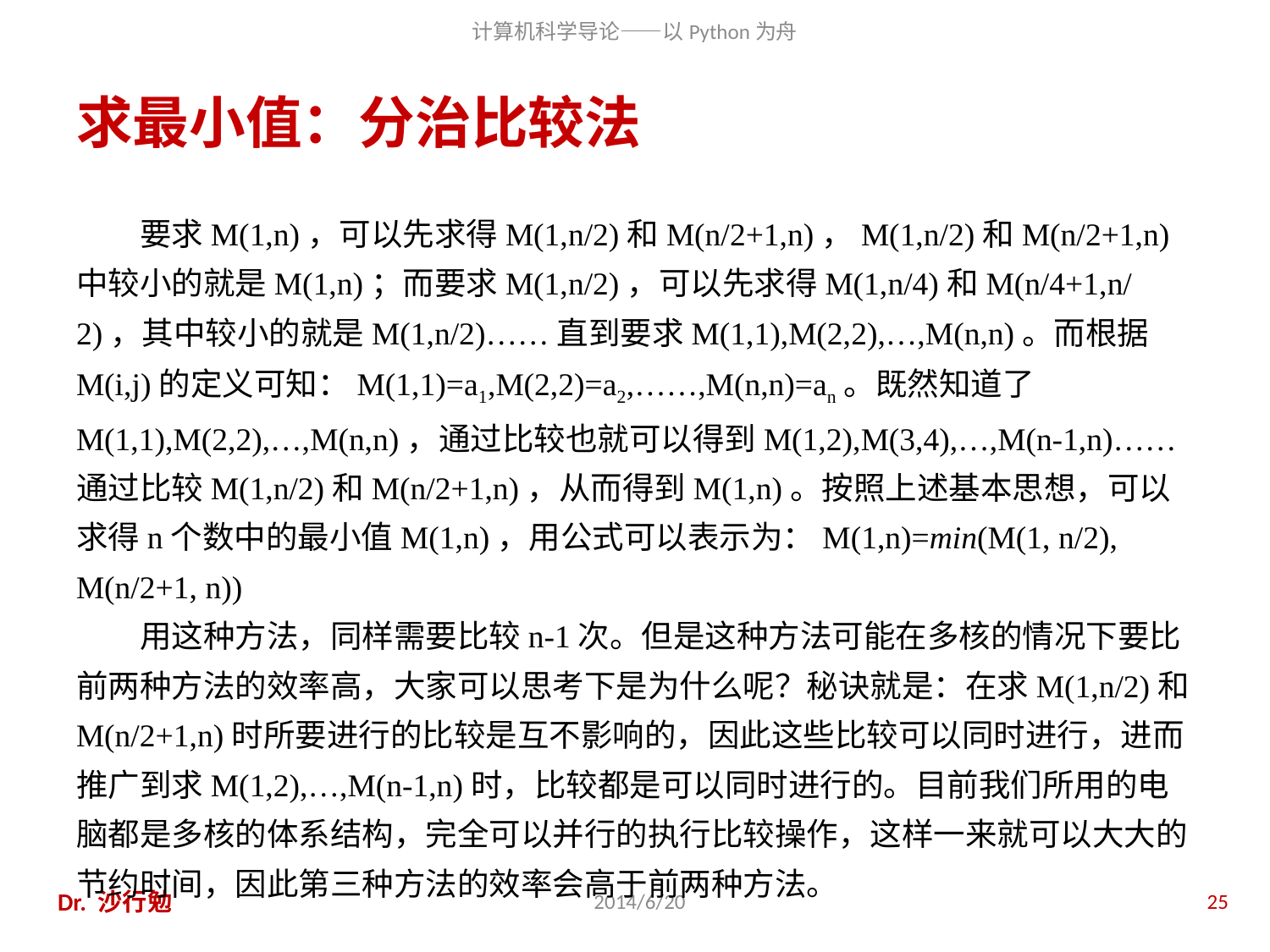

# 求最小值：分治比较法
要求M(1,n)，可以先求得M(1,n/2)和M(n/2+1,n)，M(1,n/2)和M(n/2+1,n)中较小的就是M(1,n)；而要求M(1,n/2)，可以先求得M(1,n/4)和M(n/4+1,n/2)，其中较小的就是M(1,n/2)……直到要求M(1,1),M(2,2),…,M(n,n)。而根据M(i,j)的定义可知：M(1,1)=a1,M(2,2)=a2,……,M(n,n)=an。既然知道了M(1,1),M(2,2),…,M(n,n)，通过比较也就可以得到M(1,2),M(3,4),…,M(n-1,n)……通过比较M(1,n/2)和M(n/2+1,n)，从而得到M(1,n)。按照上述基本思想，可以求得n个数中的最小值M(1,n)，用公式可以表示为：M(1,n)=min(M(1, n/2), M(n/2+1, n))
用这种方法，同样需要比较n-1次。但是这种方法可能在多核的情况下要比前两种方法的效率高，大家可以思考下是为什么呢？秘诀就是：在求M(1,n/2)和M(n/2+1,n)时所要进行的比较是互不影响的，因此这些比较可以同时进行，进而推广到求M(1,2),…,M(n-1,n)时，比较都是可以同时进行的。目前我们所用的电脑都是多核的体系结构，完全可以并行的执行比较操作，这样一来就可以大大的节约时间，因此第三种方法的效率会高于前两种方法。
Dr. 沙行勉
2014/6/20
25